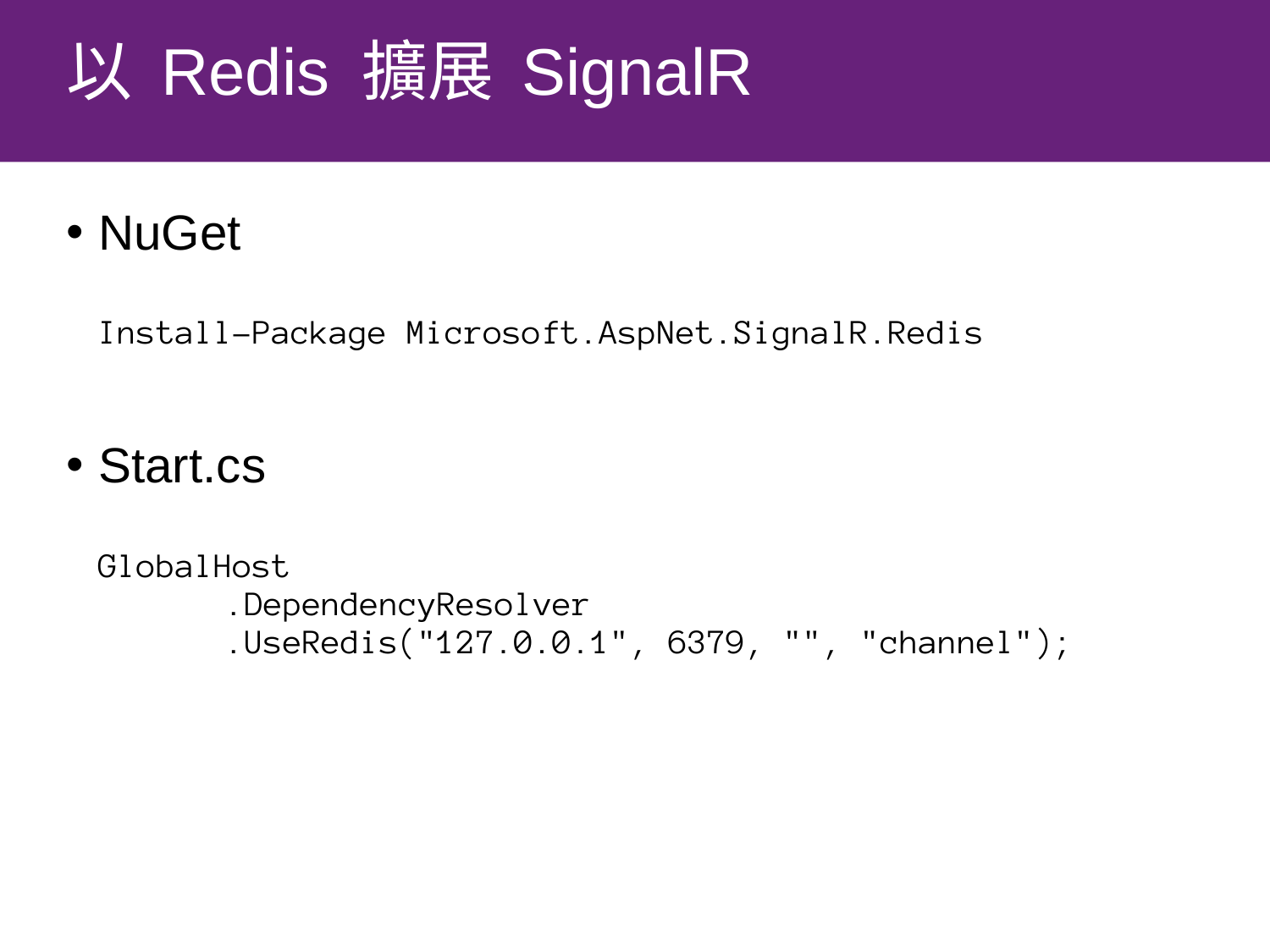

# 以 Redis 擴展 SignalR
NuGet
Install-Package Microsoft.AspNet.SignalR.Redis

Start.cs
GlobalHost
	.DependencyResolver
	.UseRedis("127.0.0.1", 6379, "", "channel");